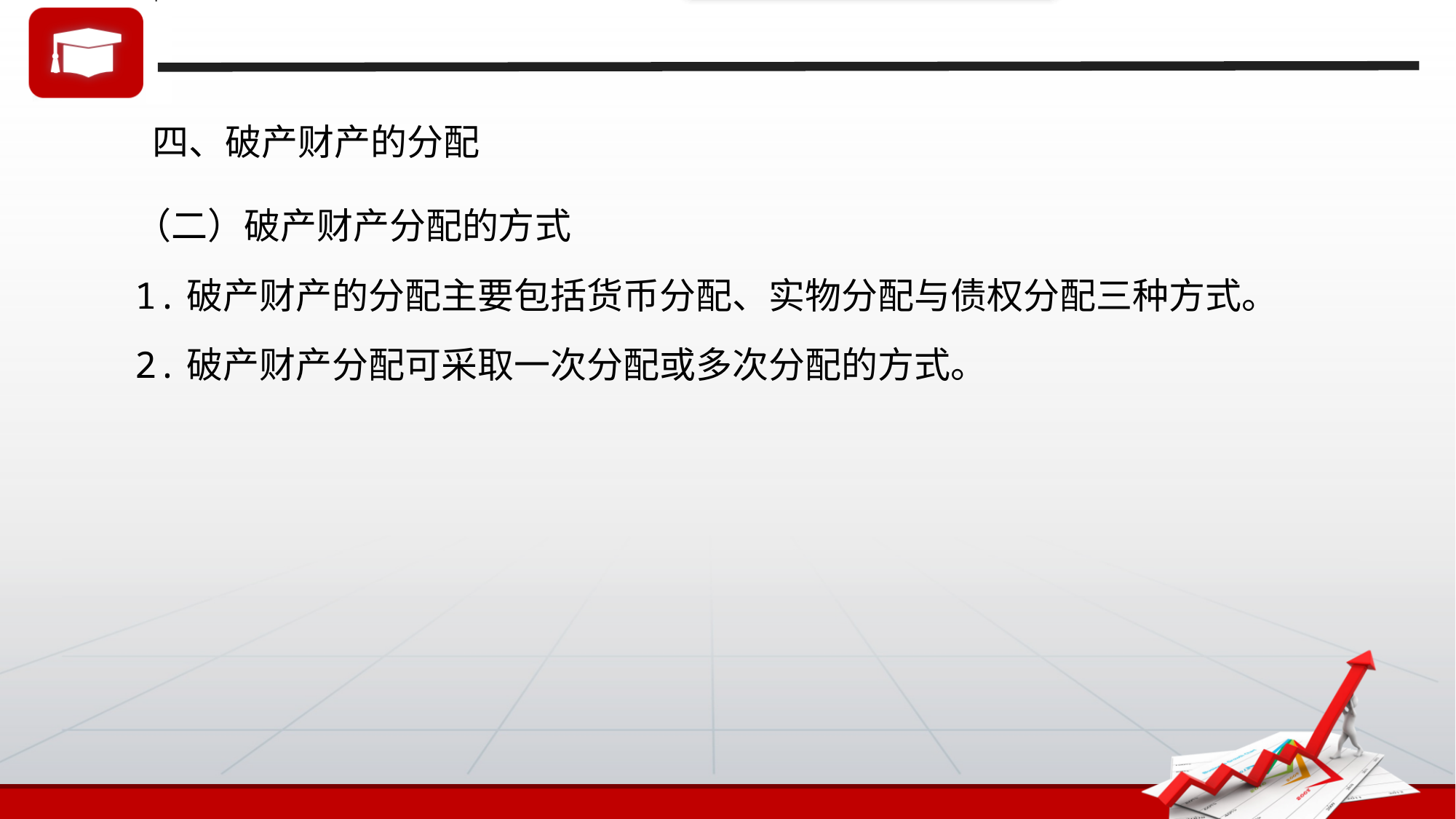

四、破产财产的分配
（二）破产财产分配的方式
1.破产财产的分配主要包括货币分配、实物分配与债权分配三种方式。
2.破产财产分配可采取一次分配或多次分配的方式。